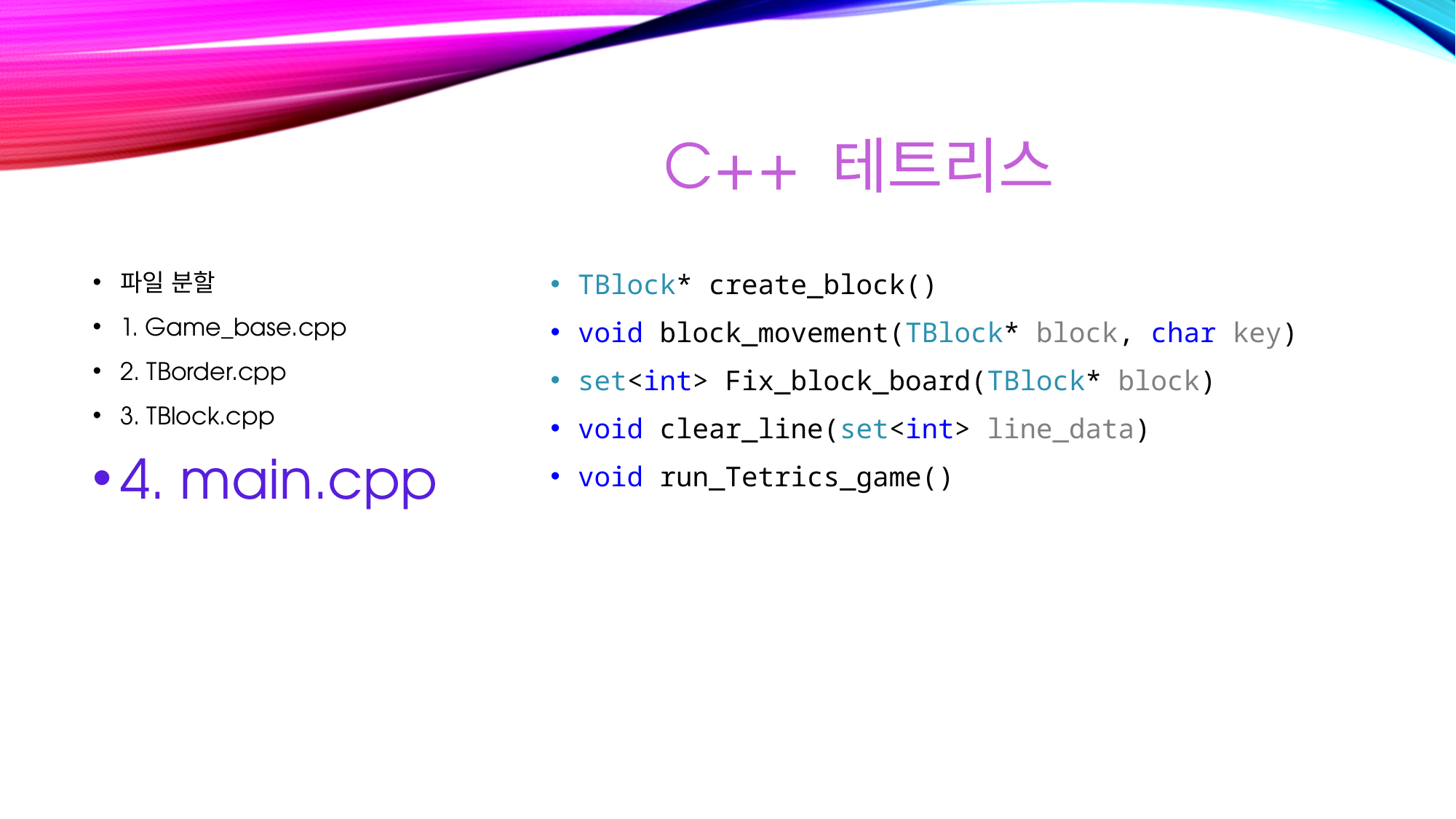

# C++ 테트리스
파일 분할
1. Game_base.cpp
2. TBorder.cpp
3. TBlock.cpp
4. main.cpp

TBlock* create_block()
void block_movement(TBlock* block, char key)
set<int> Fix_block_board(TBlock* block)
void clear_line(set<int> line_data)
void run_Tetrics_game()